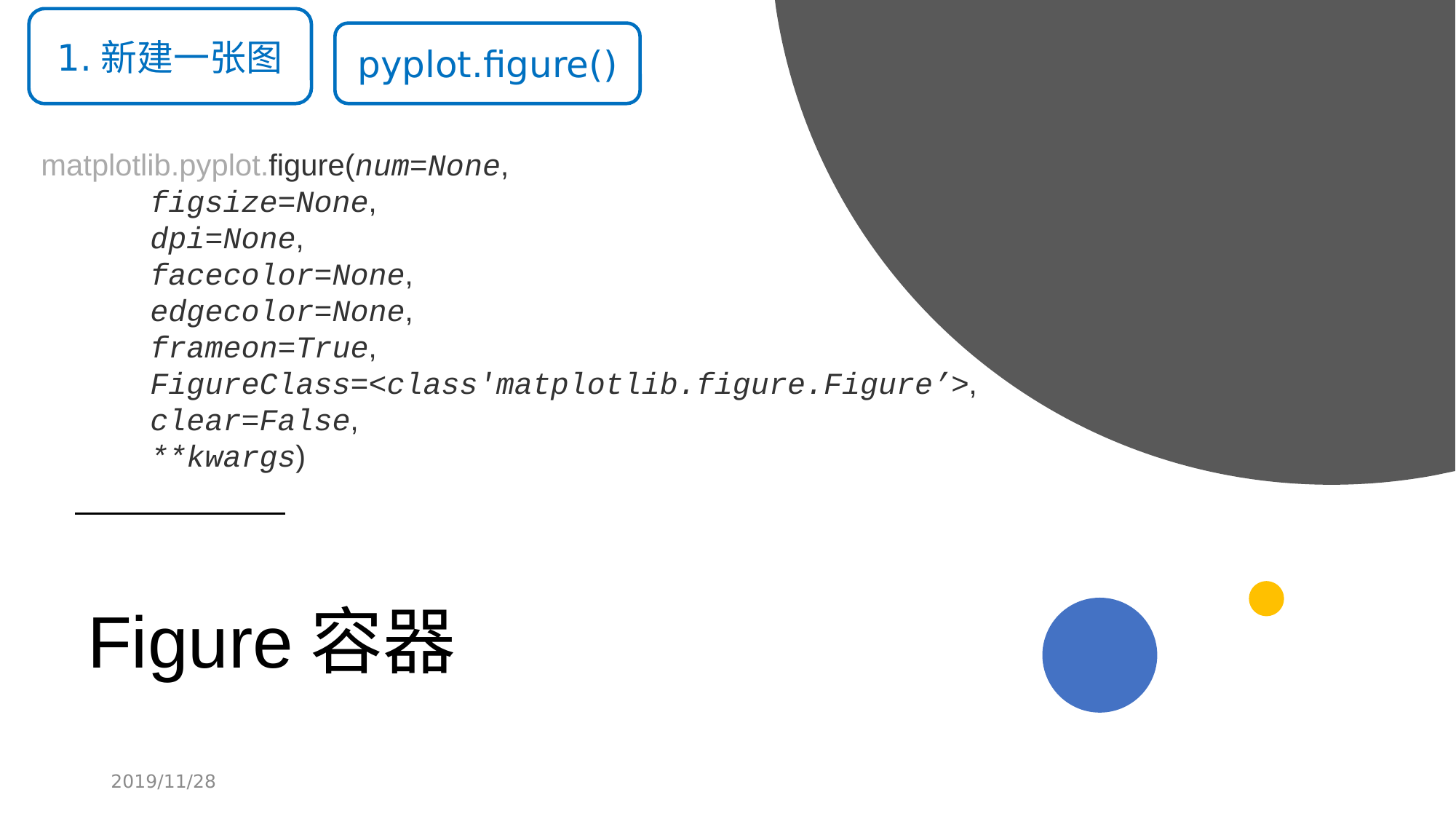

1.新建一张图
pyplot.figure()
matplotlib.pyplot.figure(num=None,
	figsize=None,
	dpi=None,
	facecolor=None,
	edgecolor=None,
	frameon=True,
	FigureClass=<class'matplotlib.figure.Figure’>,
	clear=False,
	**kwargs)
# Figure容器

2019/11/28